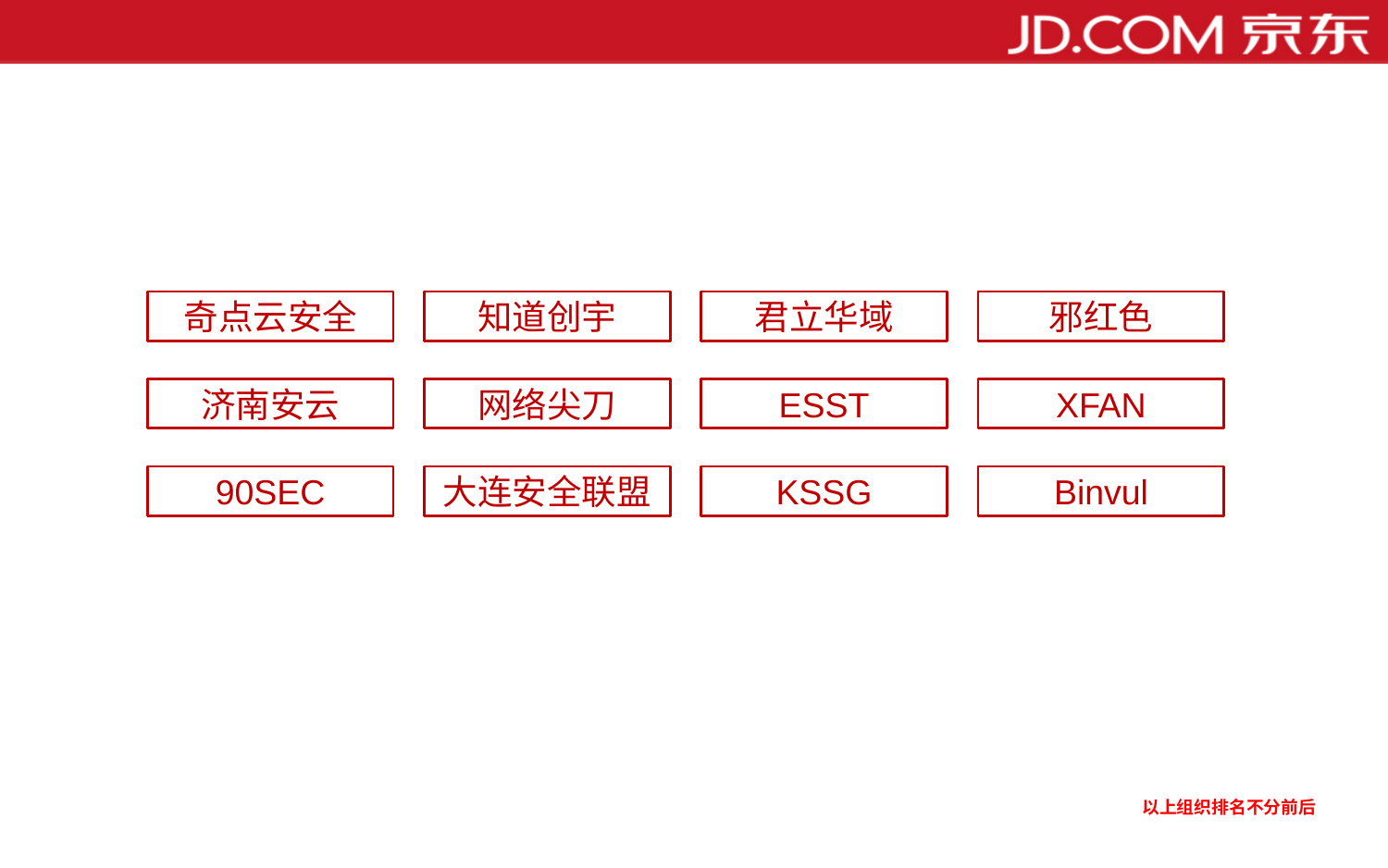

奇点云安全
知道创宇
君立华域
邪红色
济南安云
网络尖刀
ESST
XFAN
90SEC
大连安全联盟
KSSG
Binvul
以上组织排名不分前后